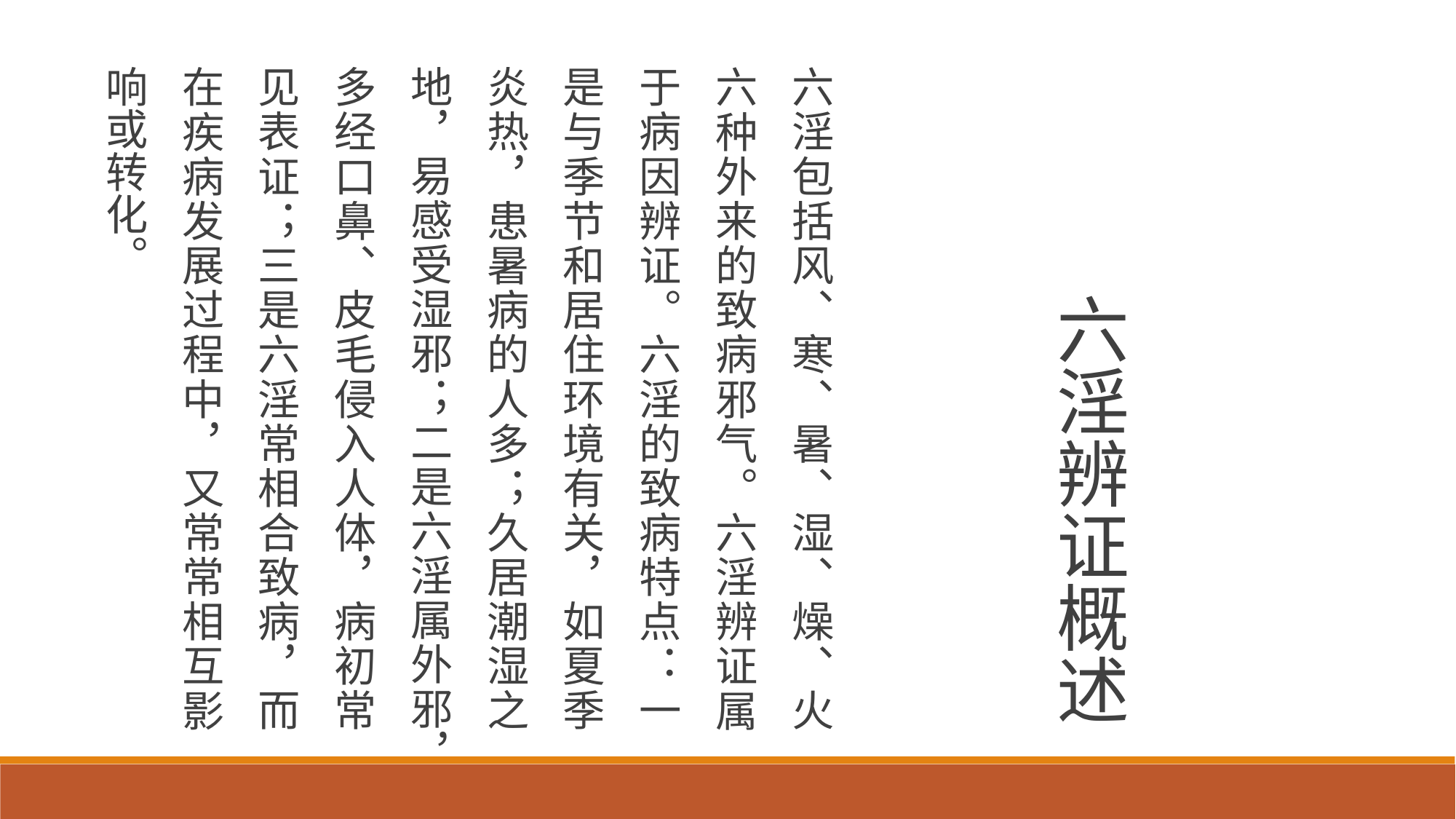

六淫包括风、寒、暑、湿、燥、火六种外来的致病邪气。六淫辨证属于病因辨证。六淫的致病特点：一是与季节和居住环境有关，如夏季炎热，患暑病的人多；久居潮湿之地，易感受湿邪；二是六淫属外邪，多经口鼻、皮毛侵入人体，病初常见表证；三是六淫常相合致病，而在疾病发展过程中，又常常相互影响或转化。
# 六淫辨证概述